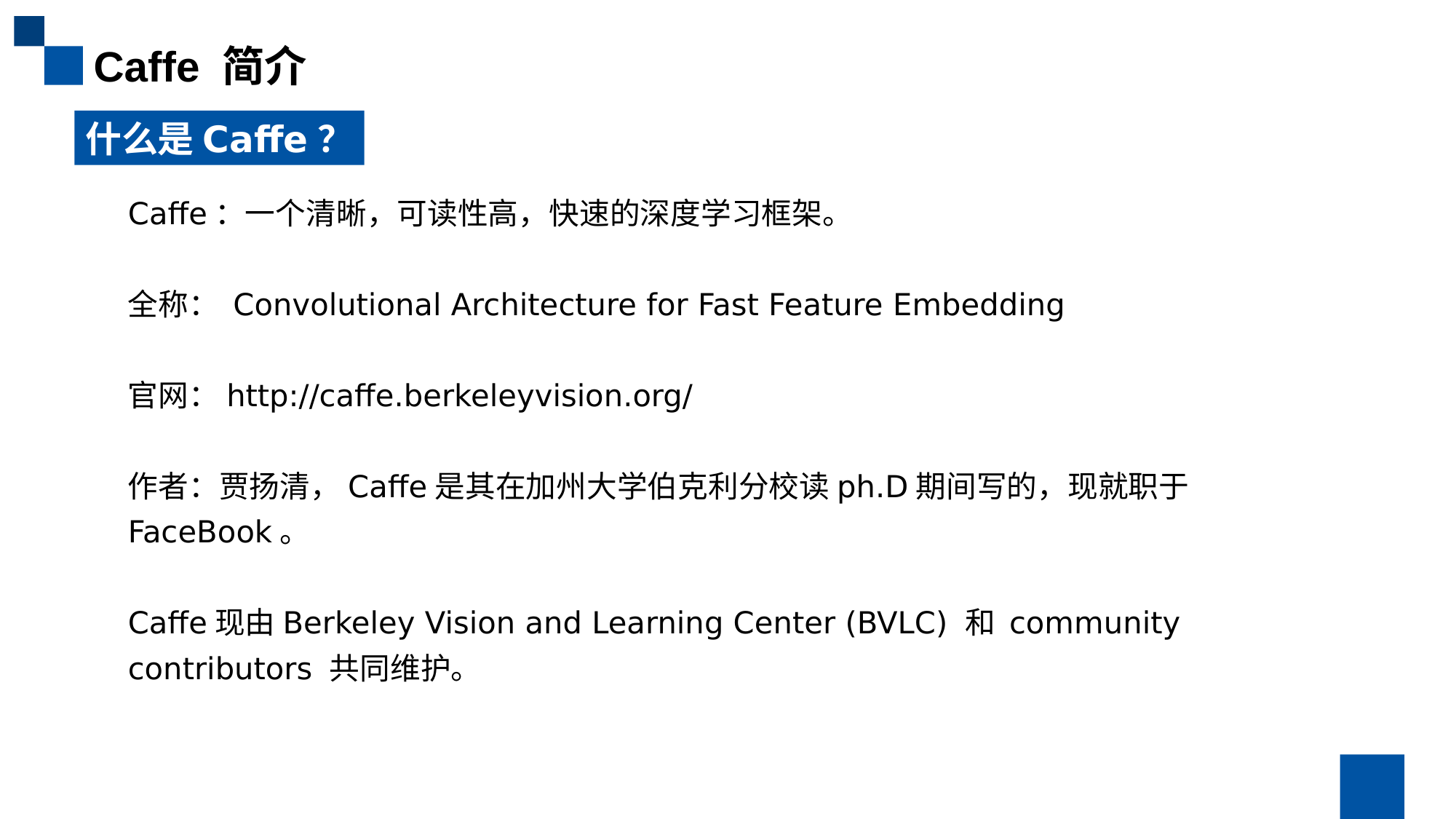

Caffe 简介
什么是Caffe？
Caffe：一个清晰，可读性高，快速的深度学习框架。

全称： Convolutional Architecture for Fast Feature Embedding

官网：http://caffe.berkeleyvision.org/

作者：贾扬清，Caffe是其在加州大学伯克利分校读ph.D期间写的，现就职于FaceBook。

Caffe现由Berkeley Vision and Learning Center (BVLC) 和 community contributors 共同维护。

4